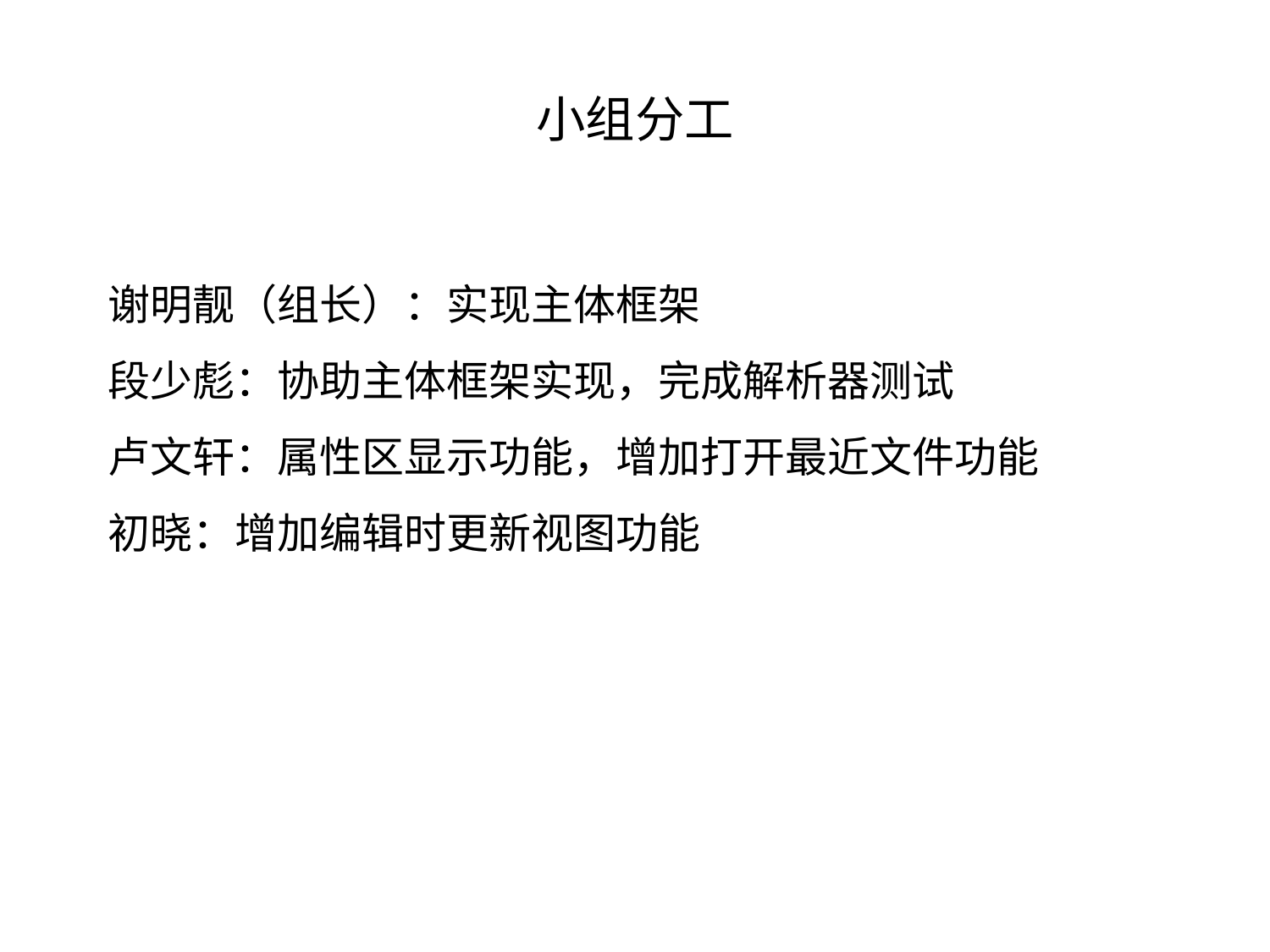

# 小组分工
谢明靓（组长）：实现主体框架
段少彪：协助主体框架实现，完成解析器测试
卢文轩：属性区显示功能，增加打开最近文件功能
初晓：增加编辑时更新视图功能